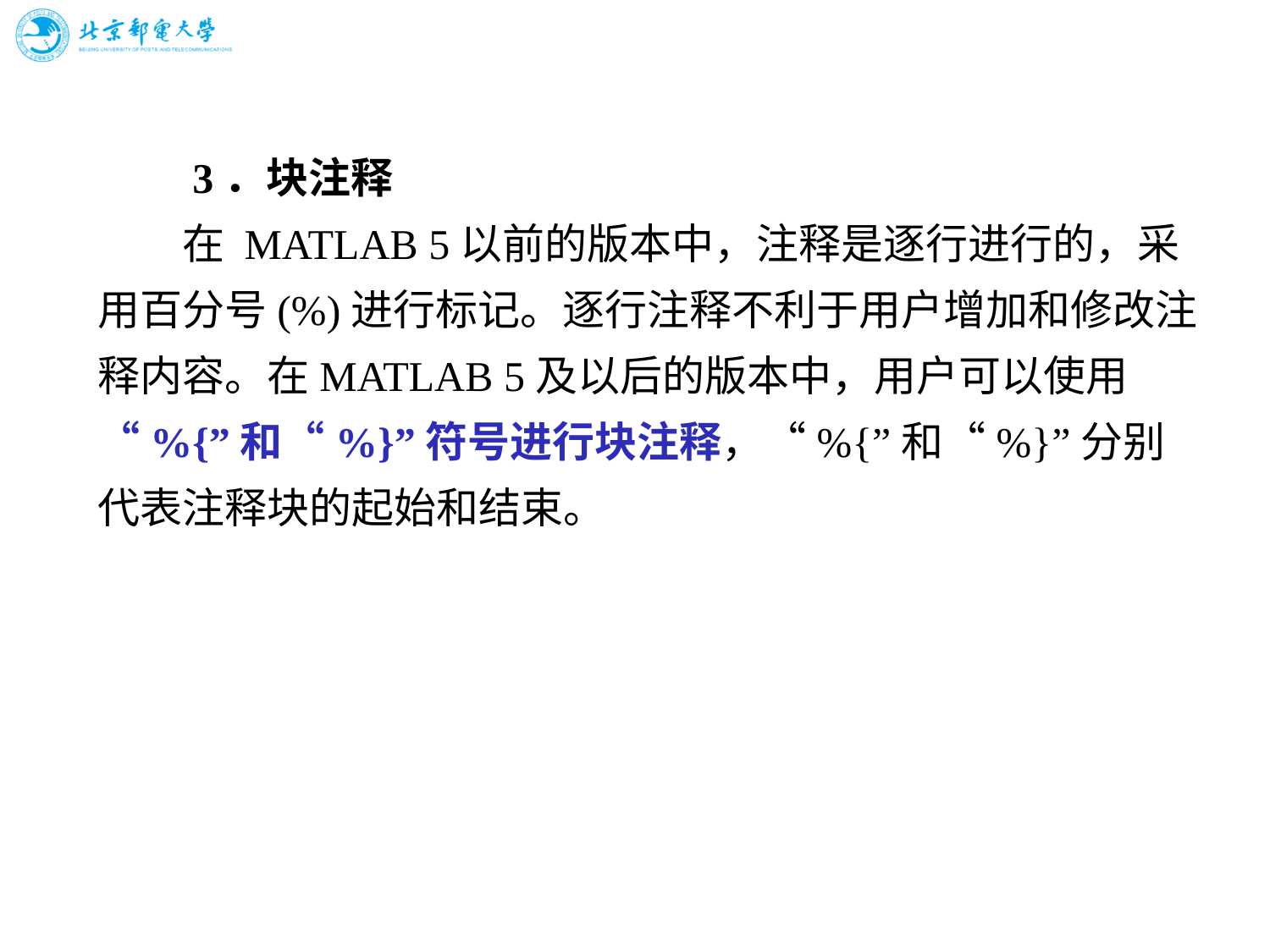

# 3．块注释 　　在 MATLAB 5以前的版本中，注释是逐行进行的，采用百分号(%)进行标记。逐行注释不利于用户增加和修改注释内容。在MATLAB 5及以后的版本中，用户可以使用“%{”和“%}”符号进行块注释，“%{”和“%}”分别代表注释块的起始和结束。